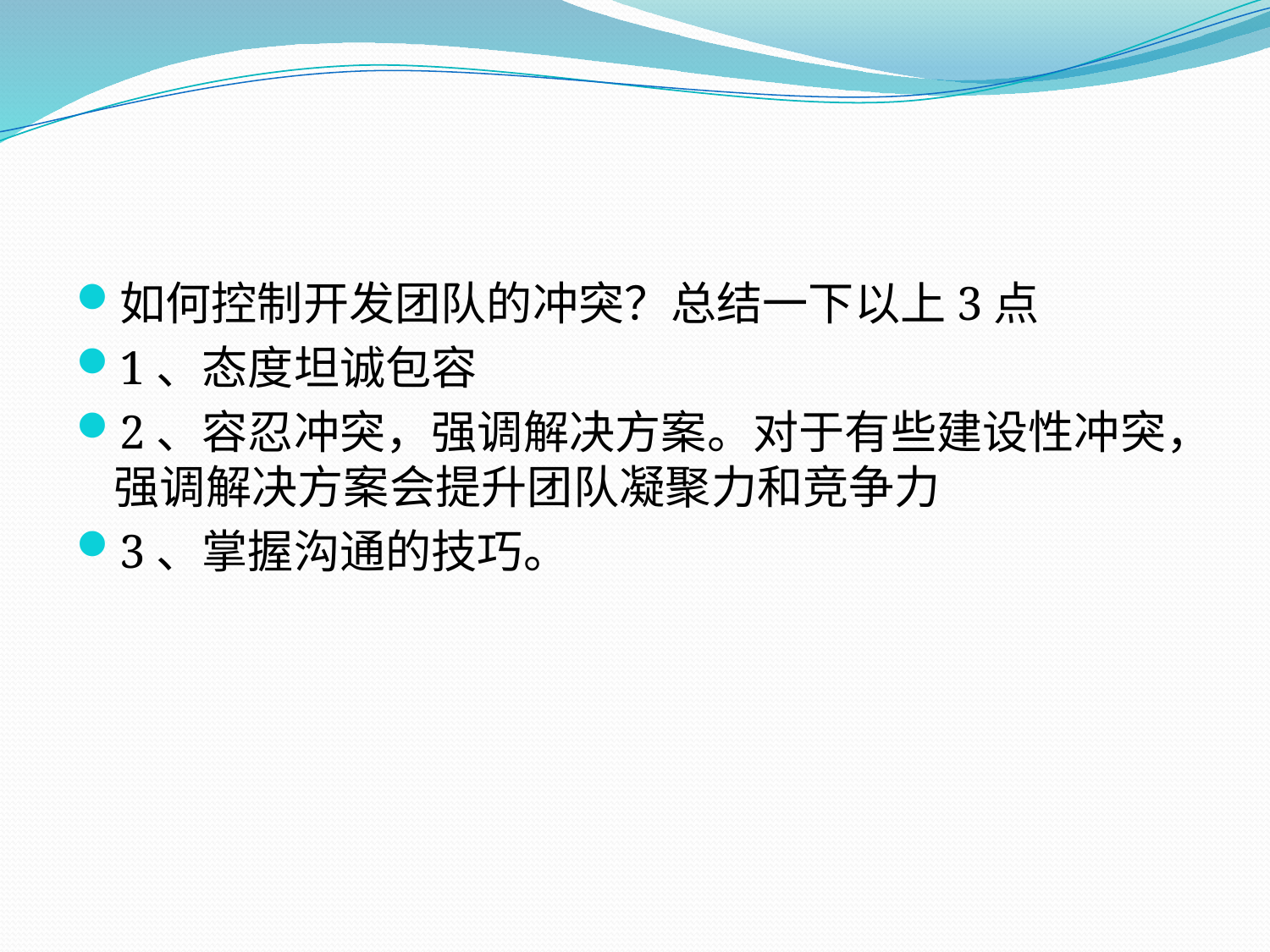

如何控制开发团队的冲突？总结一下以上3点
1、态度坦诚包容
2、容忍冲突，强调解决方案。对于有些建设性冲突，强调解决方案会提升团队凝聚力和竞争力
3、掌握沟通的技巧。